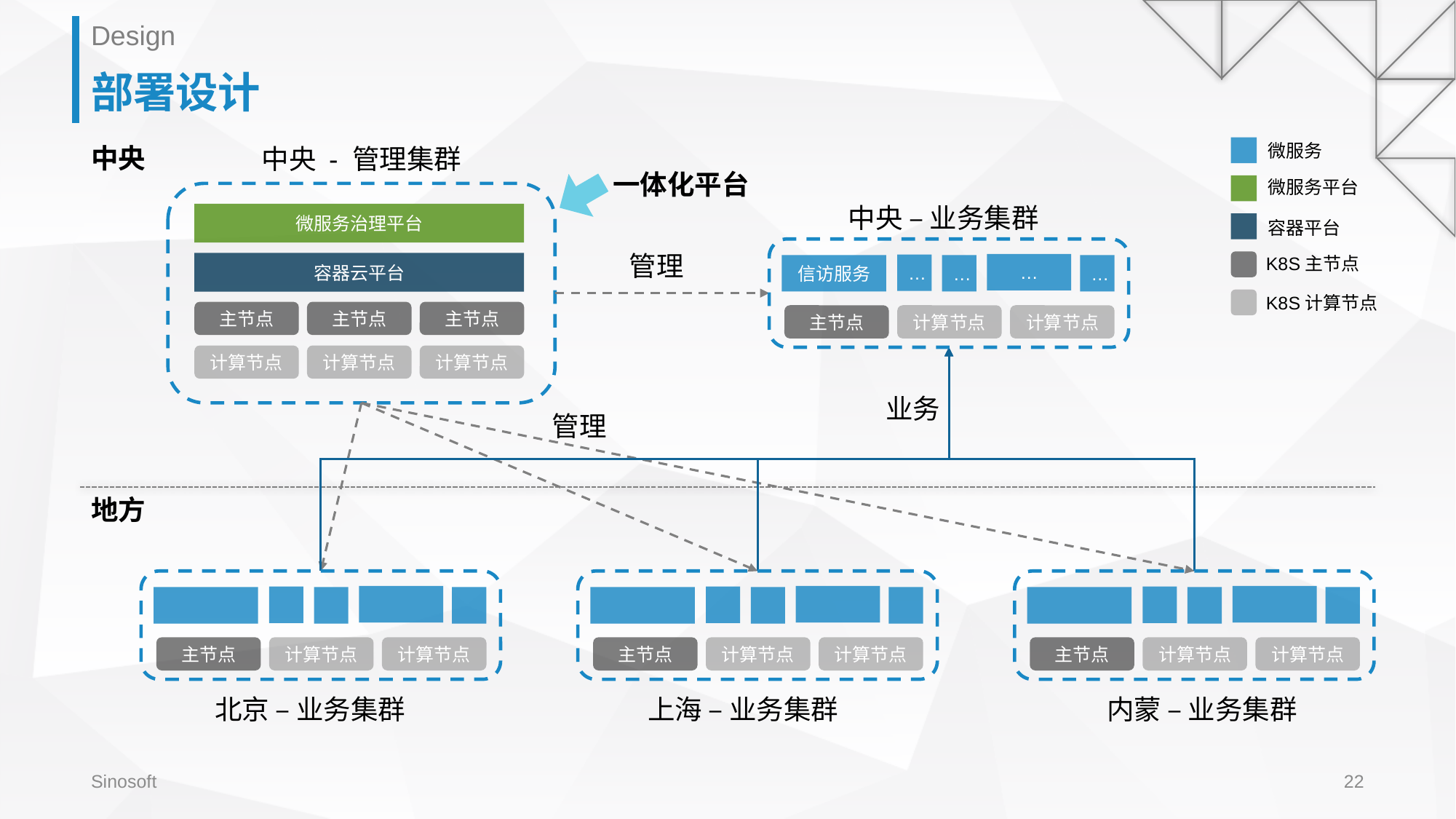

Design
# 部署设计
微服务
中央
中央 - 管理集群

一体化平台
微服务平台

微服务治理平台
容器云平台
主节点
主节点
主节点
计算节点
计算节点
计算节点
中央 – 业务集群
容器平台

…
…
信访服务
…
…
主节点
计算节点
计算节点
管理
K8S主节点

K8S计算节点

业务
管理
地方

主节点
计算节点
计算节点

主节点
计算节点
计算节点

主节点
计算节点
计算节点
北京 – 业务集群
上海 – 业务集群
内蒙 – 业务集群
Sinosoft
22